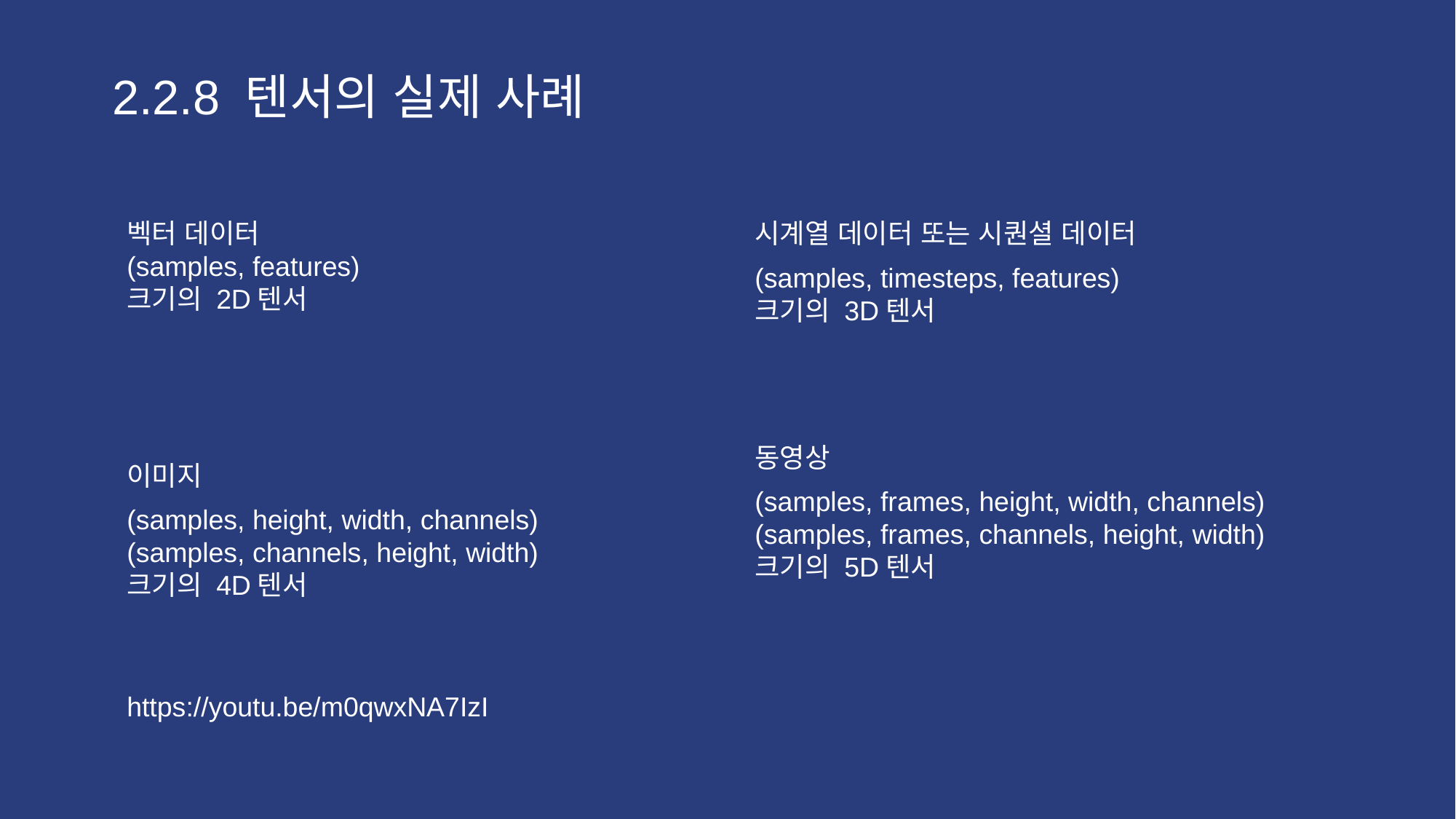

2.2.8 텐서의 실제 사례
벡터 데이터
(samples, features)
크기의 2D텐서
시계열 데이터 또는 시퀀셜 데이터
(samples, timesteps, features)
크기의 3D텐서
동영상
이미지
(samples, frames, height, width, channels)
(samples, frames, channels, height, width)
크기의 5D텐서

(samples, height, width, channels)
(samples, channels, height, width)
크기의 4D텐서
https://youtu.be/m0qwxNA7IzI